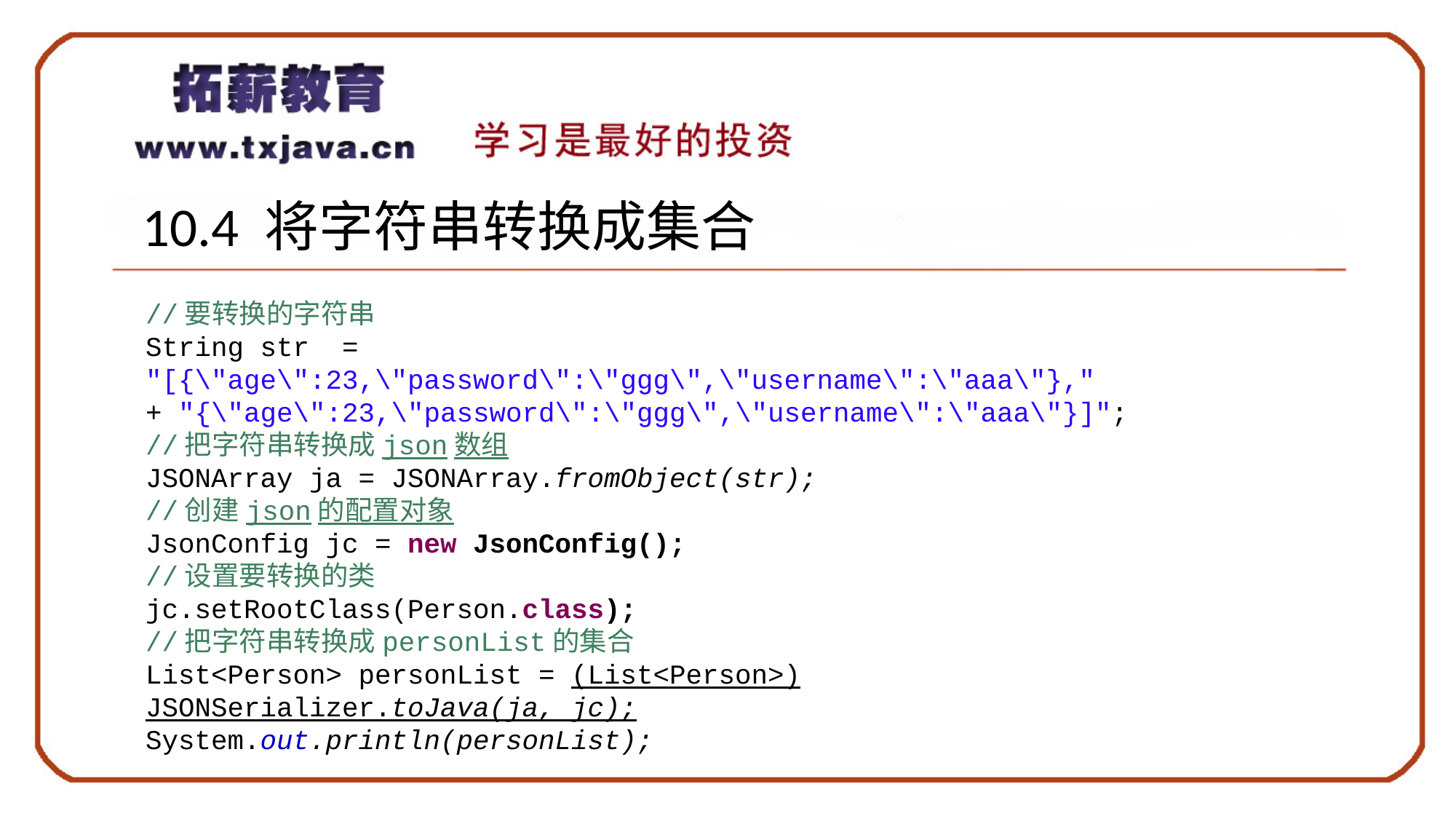

10.4 将字符串转换成集合
//要转换的字符串
String str  = "[{\"age\":23,\"password\":\"ggg\",\"username\":\"aaa\"},"
+ "{\"age\":23,\"password\":\"ggg\",\"username\":\"aaa\"}]";
//把字符串转换成json数组
JSONArray ja = JSONArray.fromObject(str);
//创建json的配置对象
JsonConfig jc = new JsonConfig();
//设置要转换的类
jc.setRootClass(Person.class);
//把字符串转换成personList的集合
List<Person> personList = (List<Person>) JSONSerializer.toJava(ja, jc);
System.out.println(personList);